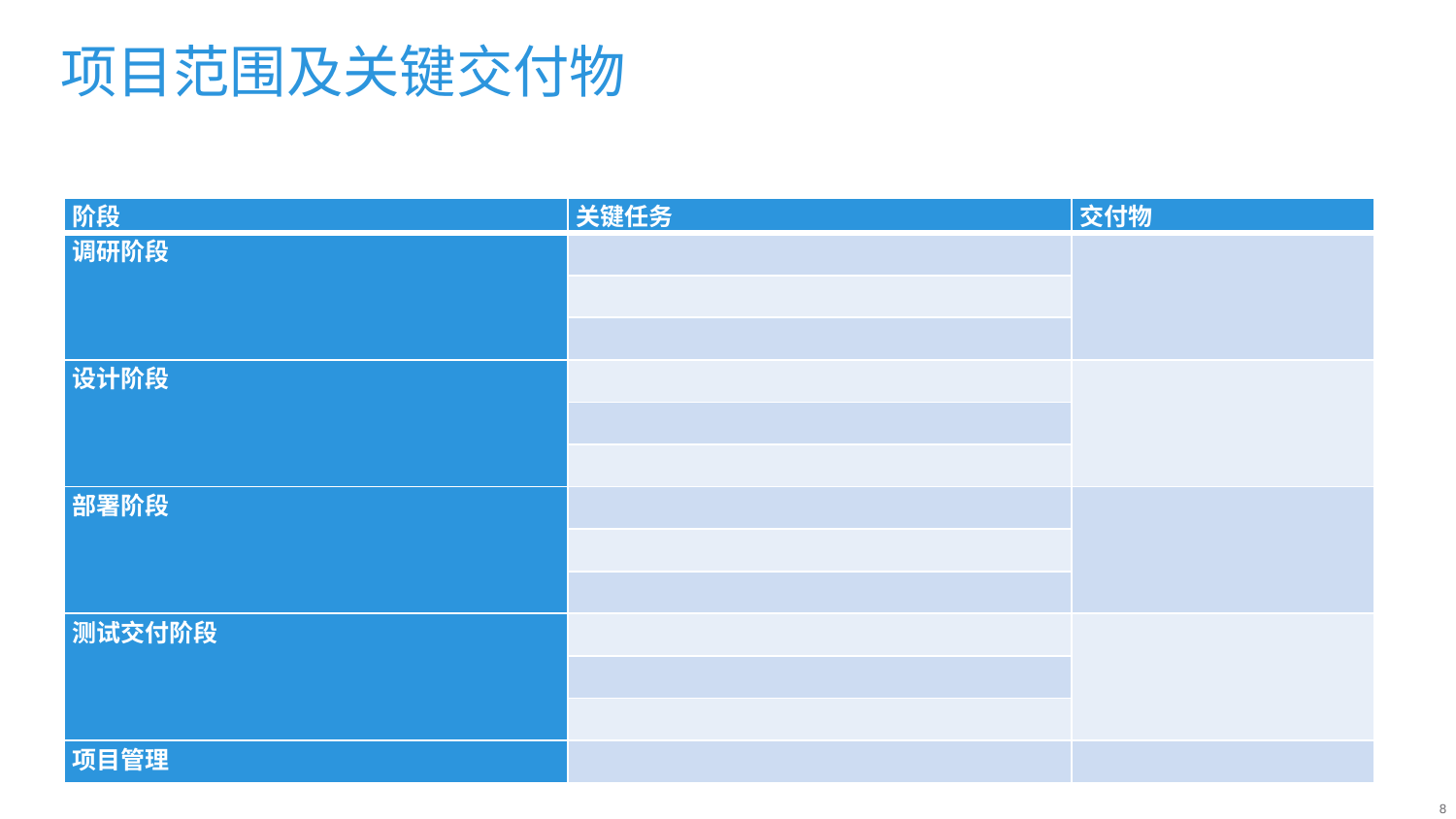

# 项目范围及关键交付物
| 阶段 | 关键任务 | 交付物 |
| --- | --- | --- |
| 调研阶段 |  |  |
|  |  |  |
|  |  |  |
| 设计阶段 |  |  |
|  |  |  |
|  |  |  |
| 部署阶段 |  |  |
|  |  |  |
|  |  |  |
| 测试交付阶段 |  |  |
|  |  |  |
|  |  |  |
| 项目管理 |  |  |